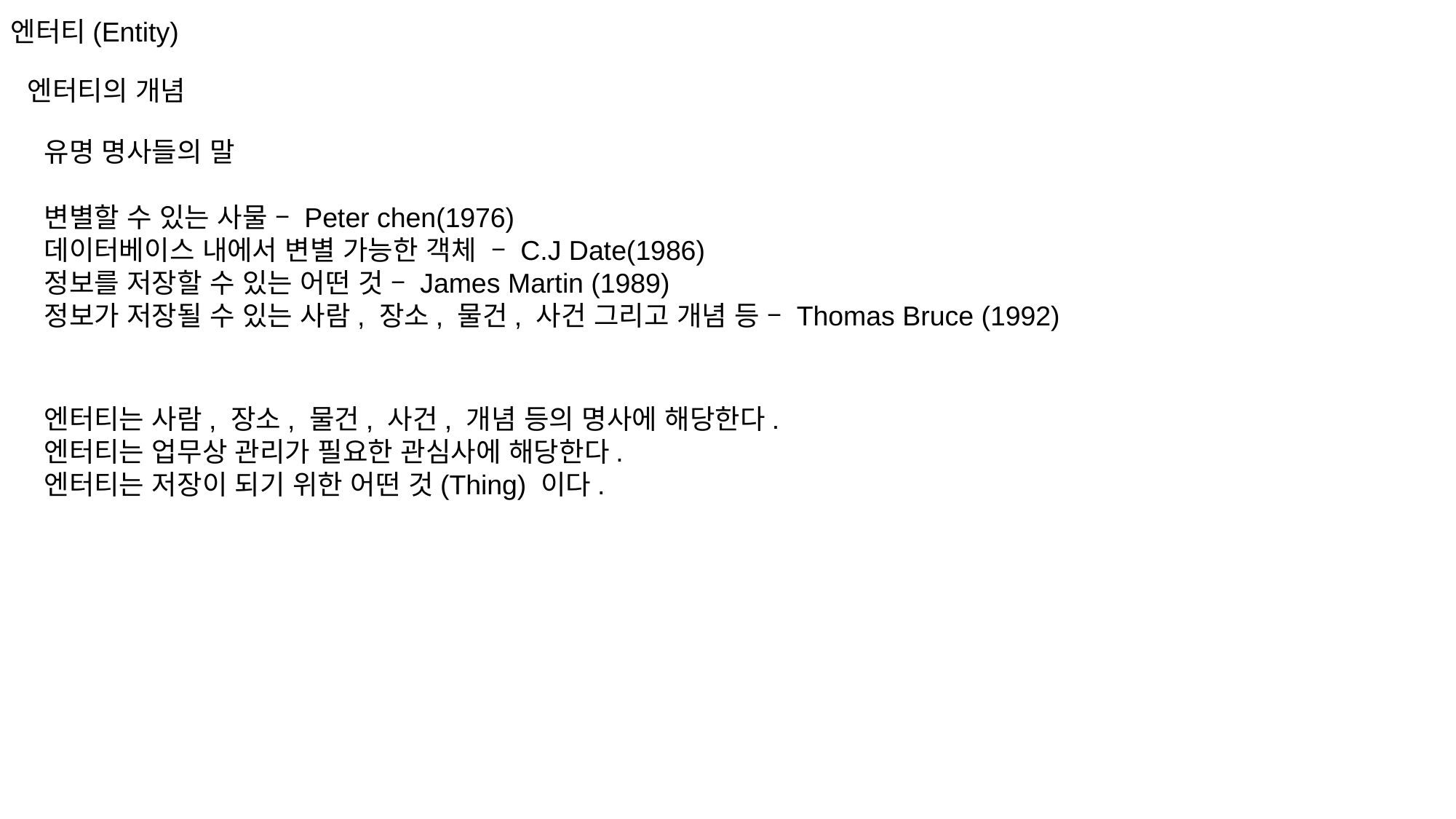

엔터티(Entity)
엔터티의 개념
유명 명사들의 말

변별할 수 있는 사물 – Peter chen(1976)
데이터베이스 내에서 변별 가능한 객체  – C.J Date(1986)
정보를 저장할 수 있는 어떤 것 – James Martin (1989)
정보가 저장될 수 있는 사람, 장소, 물건, 사건 그리고 개념 등 – Thomas Bruce (1992)
엔터티는 사람, 장소, 물건, 사건, 개념 등의 명사에 해당한다.
엔터티는 업무상 관리가 필요한 관심사에 해당한다.
엔터티는 저장이 되기 위한 어떤 것(Thing) 이다.